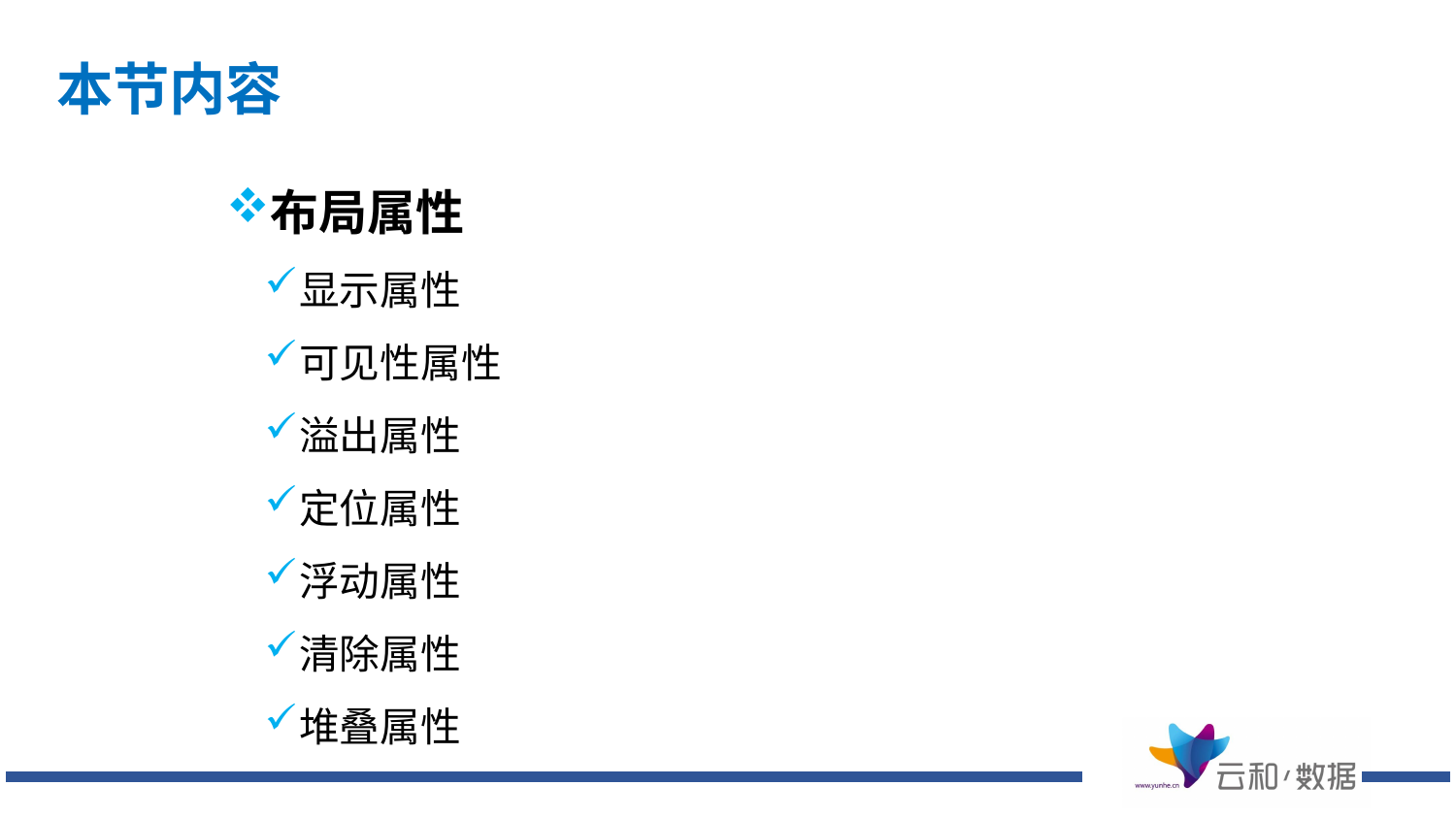

本节内容
布局属性
显示属性
可见性属性
溢出属性
定位属性
浮动属性
清除属性
堆叠属性

3